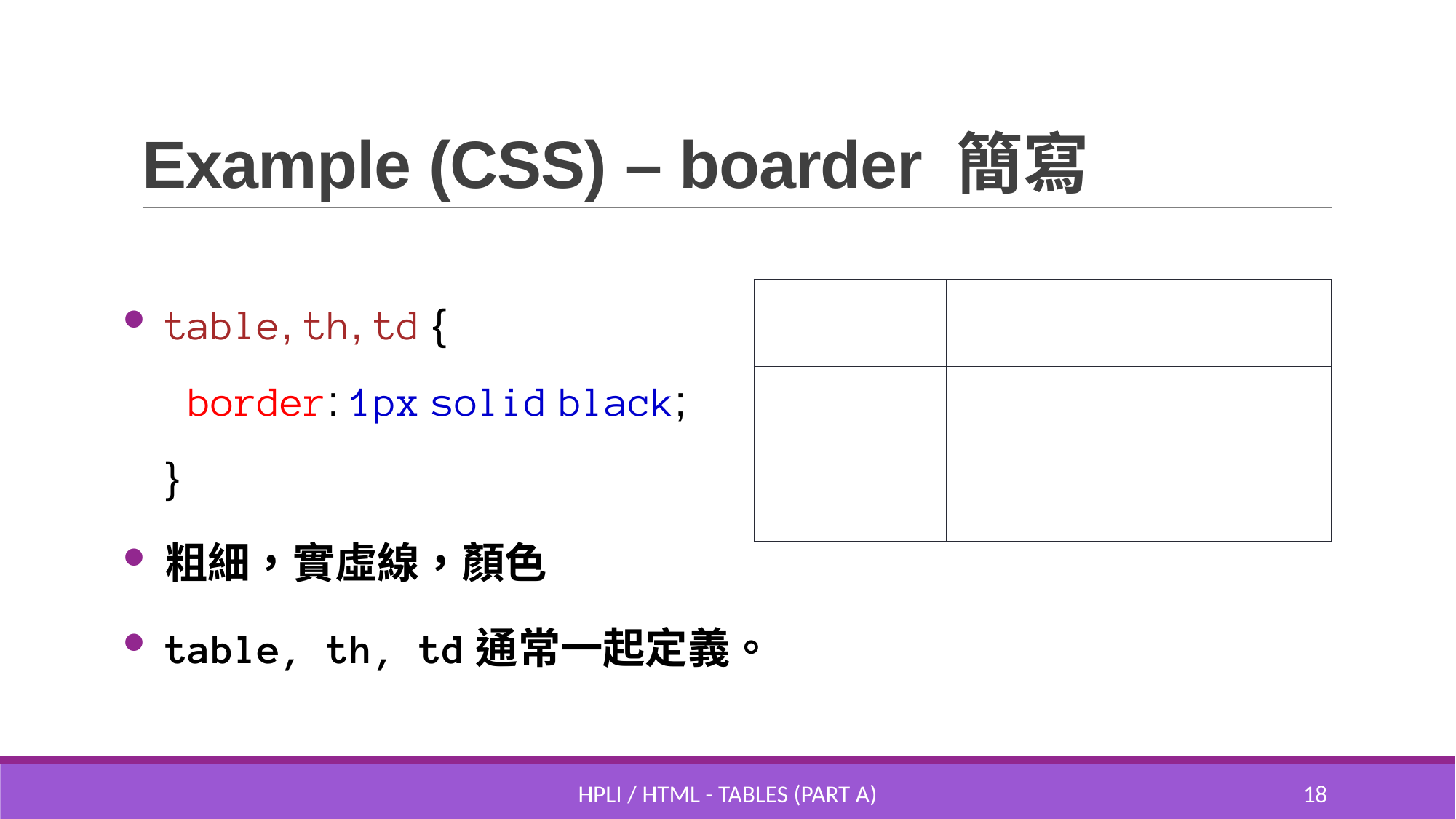

# Example (CSS) – boarder 簡寫
table, th, td { 
  border: 1px solid black; 
}
粗細，實虛線，顏色
table, th, td通常一起定義。
|  |  |  |
| --- | --- | --- |
|  |  |  |
|  |  |  |
HPLI / HTML - Tables (part A)
18